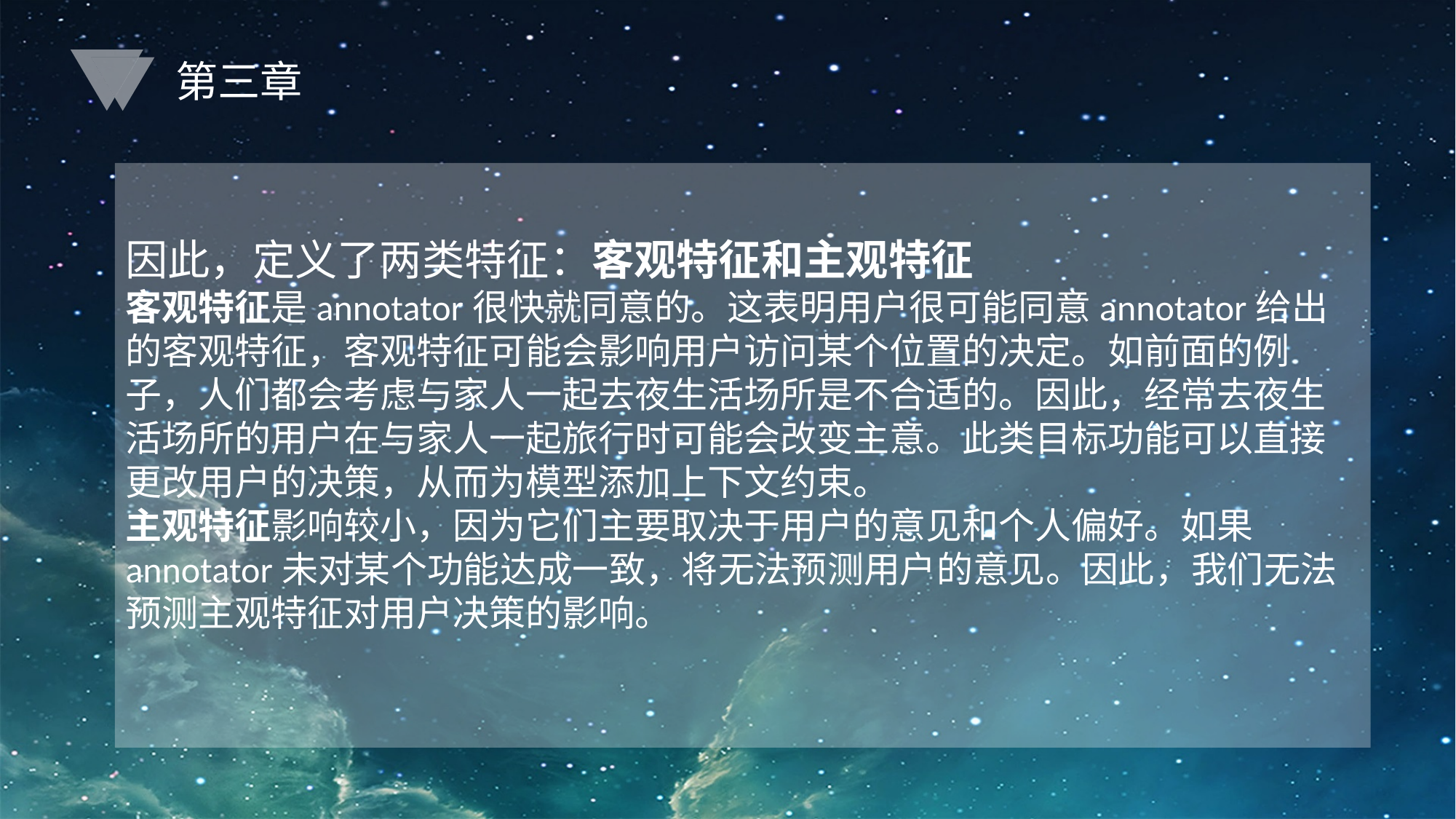

第三章

因此，定义了两类特征：客观特征和主观特征
客观特征是annotator很快就同意的。这表明用户很可能同意annotator给出的客观特征，客观特征可能会影响用户访问某个位置的决定。如前面的例子，人们都会考虑与家人一起去夜生活场所是不合适的。因此，经常去夜生活场所的用户在与家人一起旅行时可能会改变主意。此类目标功能可以直接更改用户的决策，从而为模型添加上下文约束。
主观特征影响较小，因为它们主要取决于用户的意见和个人偏好。如果annotator未对某个功能达成一致，将无法预测用户的意见。因此，我们无法预测主观特征对用户决策的影响。